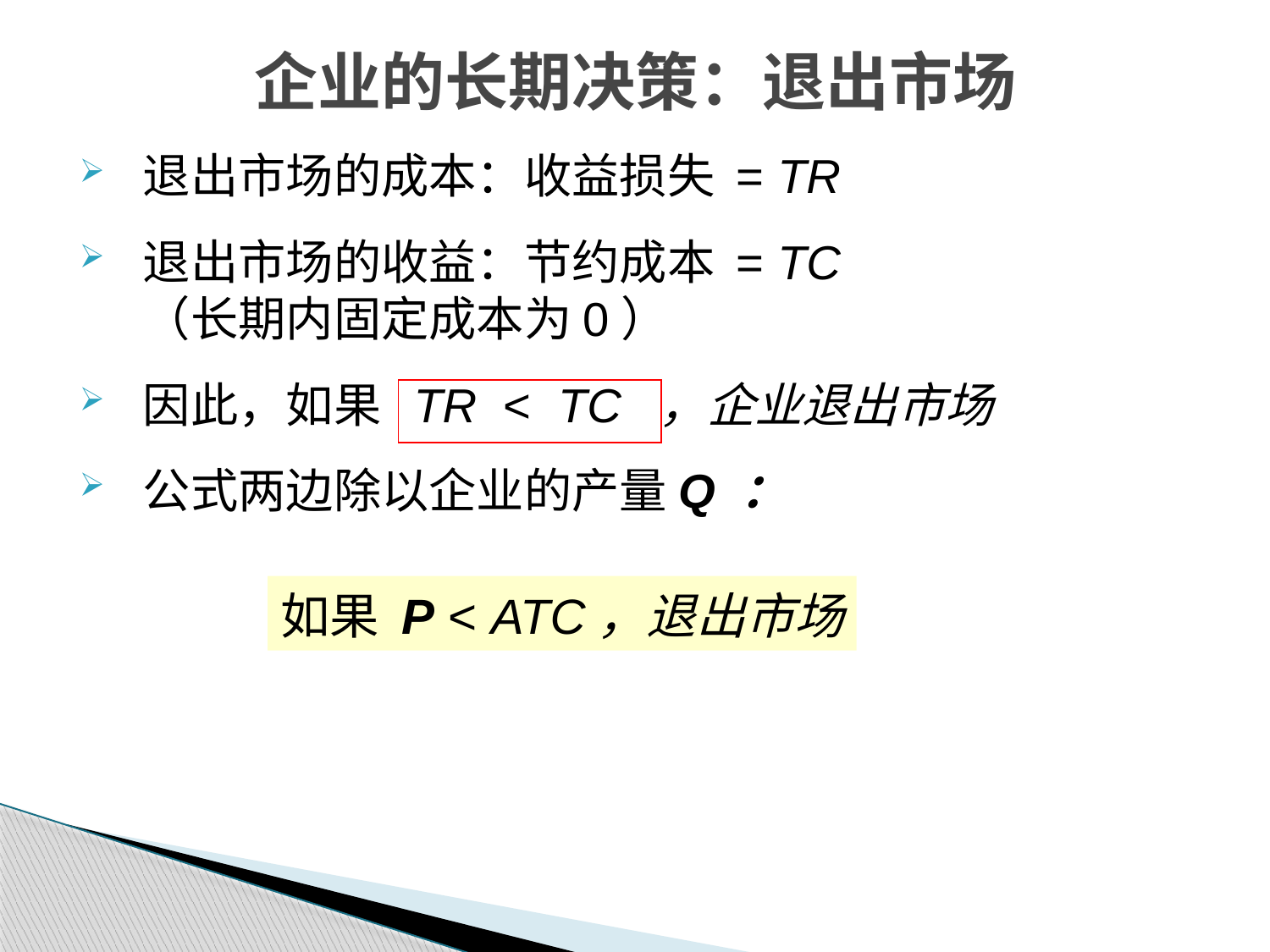

企业的长期决策：退出市场
退出市场的成本：收益损失 = TR
退出市场的收益：节约成本 = TC
（长期内固定成本为0）
因此，如果  TR  <  TC  ，企业退出市场
公式两边除以企业的产量Q ：

如果 P < ATC，退出市场